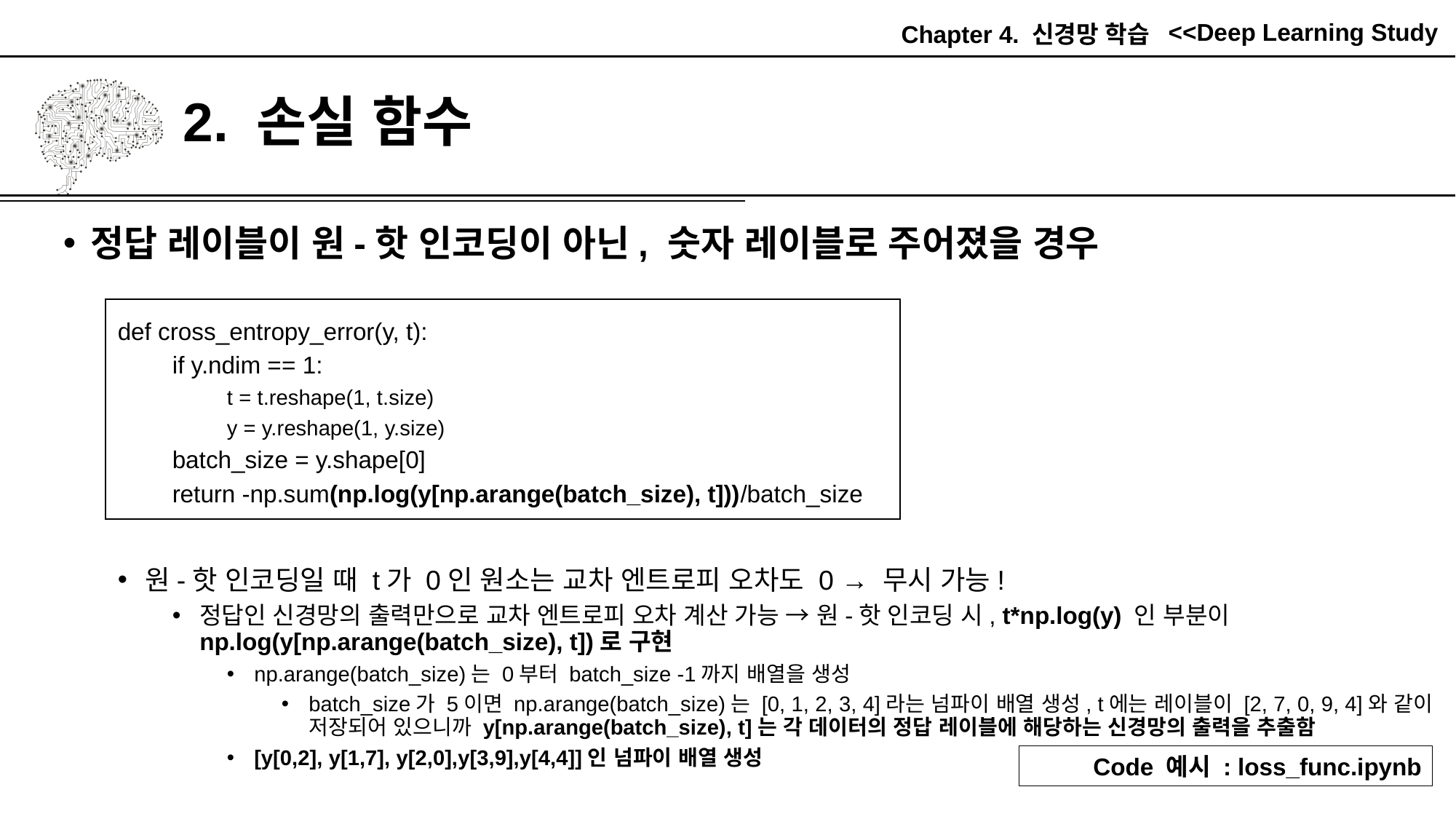

Chapter 4. 신경망 학습
# 2. 손실 함수
정답 레이블이 원-핫 인코딩이 아닌, 숫자 레이블로 주어졌을 경우

def cross_entropy_error(y, t):
if y.ndim == 1:
t = t.reshape(1, t.size)
y = y.reshape(1, y.size)
batch_size = y.shape[0]
return -np.sum(np.log(y[np.arange(batch_size), t]))/batch_size

원-핫 인코딩일 때 t가 0인 원소는 교차 엔트로피 오차도 0 → 무시 가능!
정답인 신경망의 출력만으로 교차 엔트로피 오차 계산 가능 → 원-핫 인코딩 시, t*np.log(y) 인 부분이 np.log(y[np.arange(batch_size), t])로 구현
np.arange(batch_size)는 0부터 batch_size -1까지 배열을 생성
batch_size가 5이면 np.arange(batch_size)는 [0, 1, 2, 3, 4]라는 넘파이 배열 생성, t에는 레이블이 [2, 7, 0, 9, 4]와 같이 저장되어 있으니까 y[np.arange(batch_size), t]는 각 데이터의 정답 레이블에 해당하는 신경망의 출력을 추출함
[y[0,2], y[1,7], y[2,0],y[3,9],y[4,4]]인 넘파이 배열 생성

Code 예시 : loss_func.ipynb